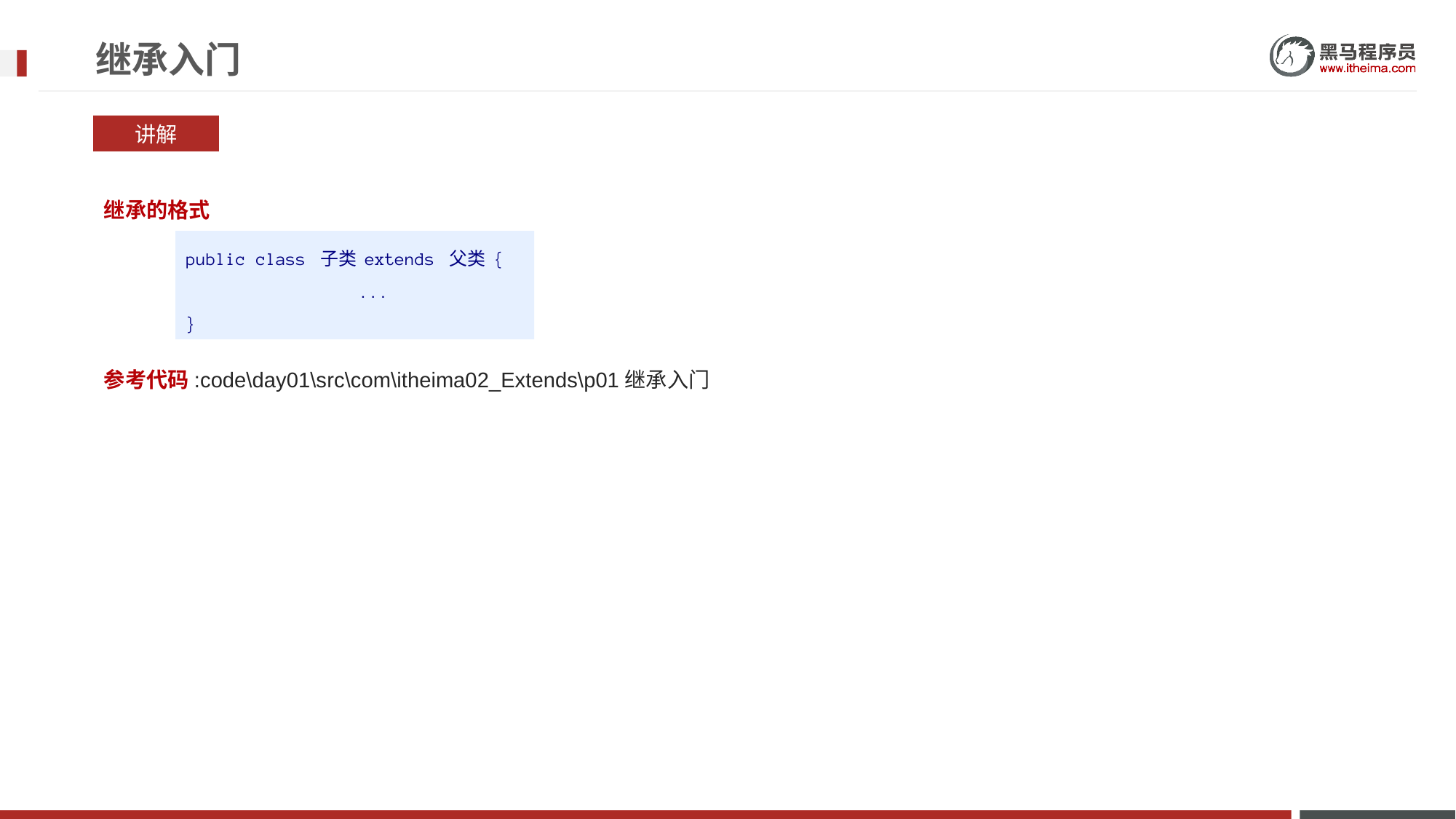

# 继承入门
讲解
继承的格式

参考代码:code\day01\src\com\itheima02_Extends\p01继承入门
public class 子类 extends 父类 {
	...
}